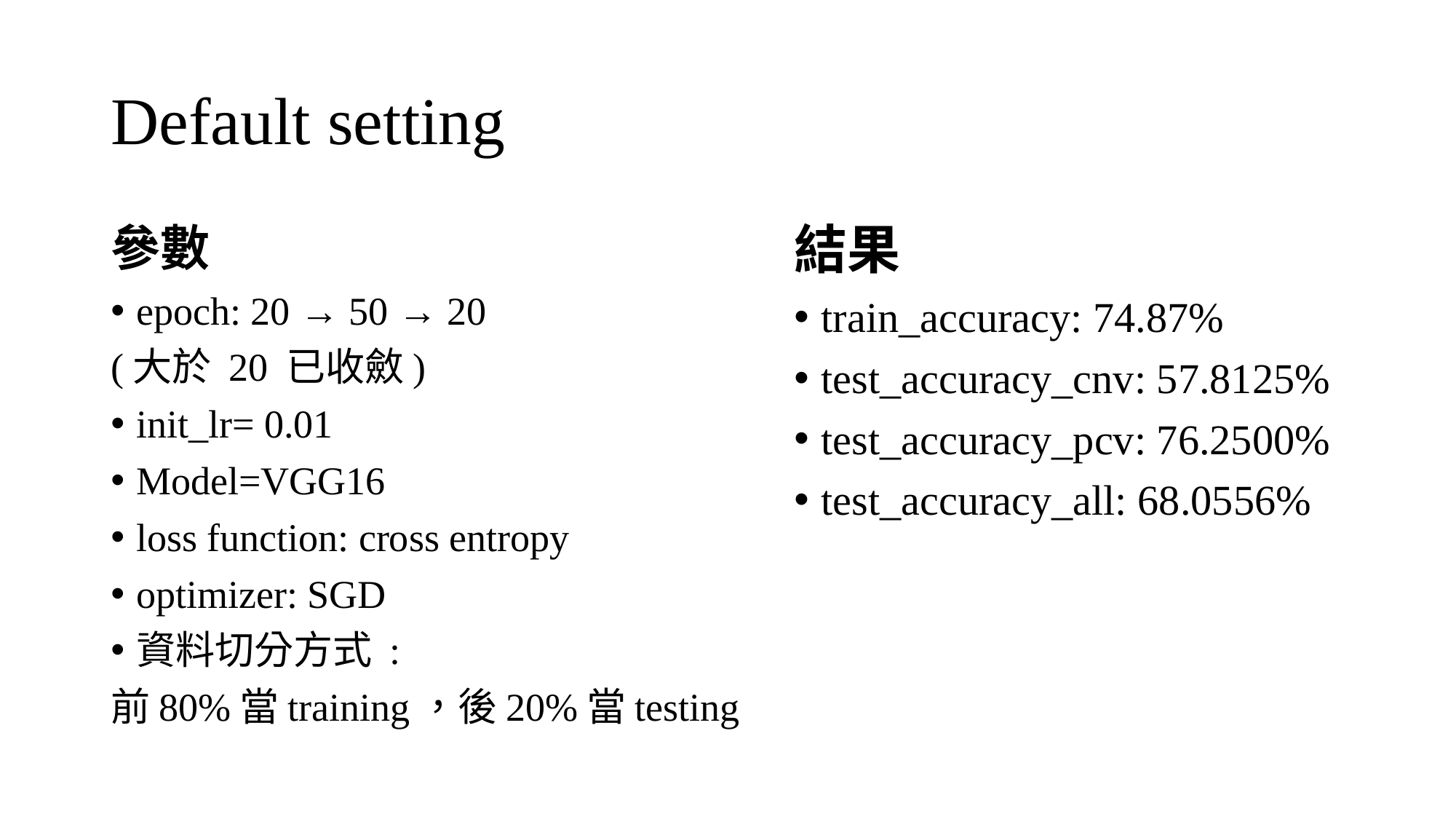

# Default setting
參數
epoch: 20 → 50 → 20
(大於 20 已收斂)
init_lr= 0.01
Model=VGG16
loss function: cross entropy
optimizer: SGD
資料切分方式 :
前80%當training，後20%當testing
結果
train_accuracy: 74.87%
test_accuracy_cnv: 57.8125%
test_accuracy_pcv: 76.2500%
test_accuracy_all: 68.0556%